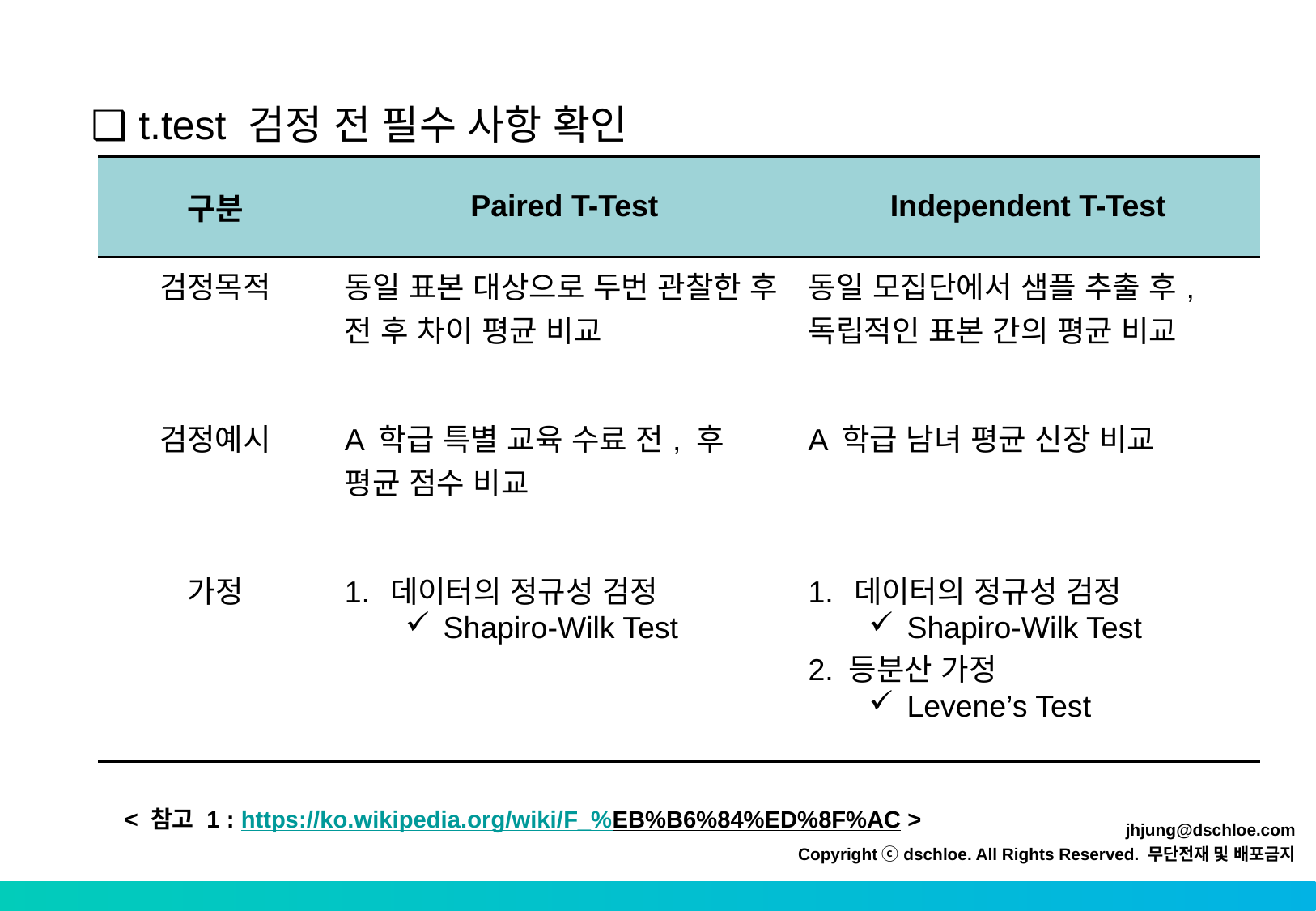

❑ t.test 검정 전 필수 사항 확인
| 구분 | Paired T-Test | Independent T-Test |
| --- | --- | --- |
| 검정목적 | 동일 표본 대상으로 두번 관찰한 후 전 후 차이 평균 비교 | 동일 모집단에서 샘플 추출 후, 독립적인 표본 간의 평균 비교 |
| 검정예시 | A 학급 특별 교육 수료 전, 후 평균 점수 비교 | A 학급 남녀 평균 신장 비교 |
| 가정 | 데이터의 정규성 검정 Shapiro-Wilk Test | 데이터의 정규성 검정 Shapiro-Wilk Test 2. 등분산 가정 Levene’s Test |
< 참고 1 : https://ko.wikipedia.org/wiki/F_%EB%B6%84%ED%8F%AC >